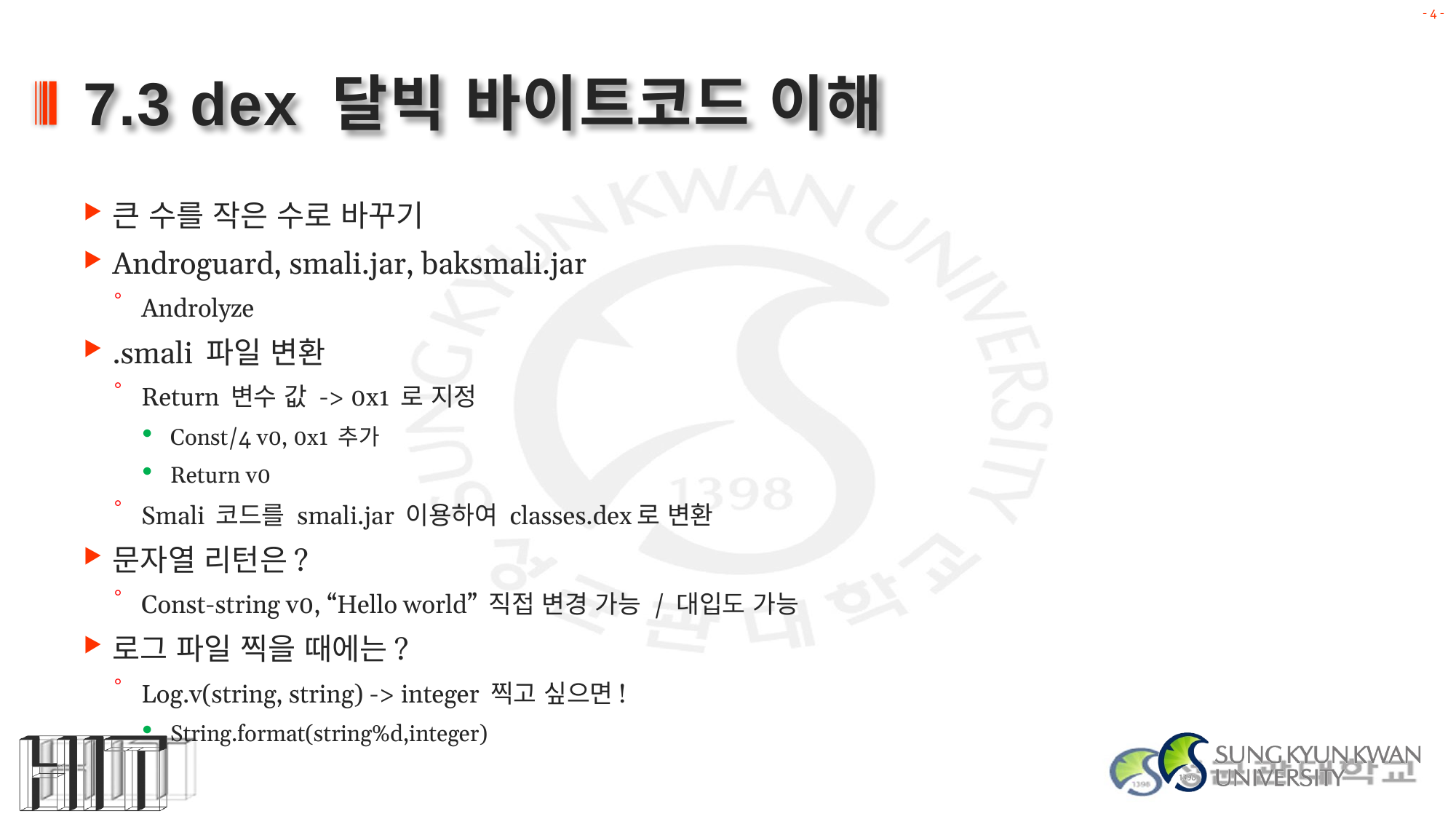

# 7.3 dex 달빅 바이트코드 이해
큰 수를 작은 수로 바꾸기
Androguard, smali.jar, baksmali.jar
Androlyze
.smali 파일 변환
Return 변수 값 -> 0x1 로 지정
Const/4 v0, 0x1 추가
Return v0
Smali 코드를 smali.jar 이용하여 classes.dex로 변환
문자열 리턴은?
Const-string v0, “Hello world” 직접 변경 가능 / 대입도 가능
로그 파일 찍을 때에는?
Log.v(string, string) -> integer 찍고 싶으면!
String.format(string%d,integer)